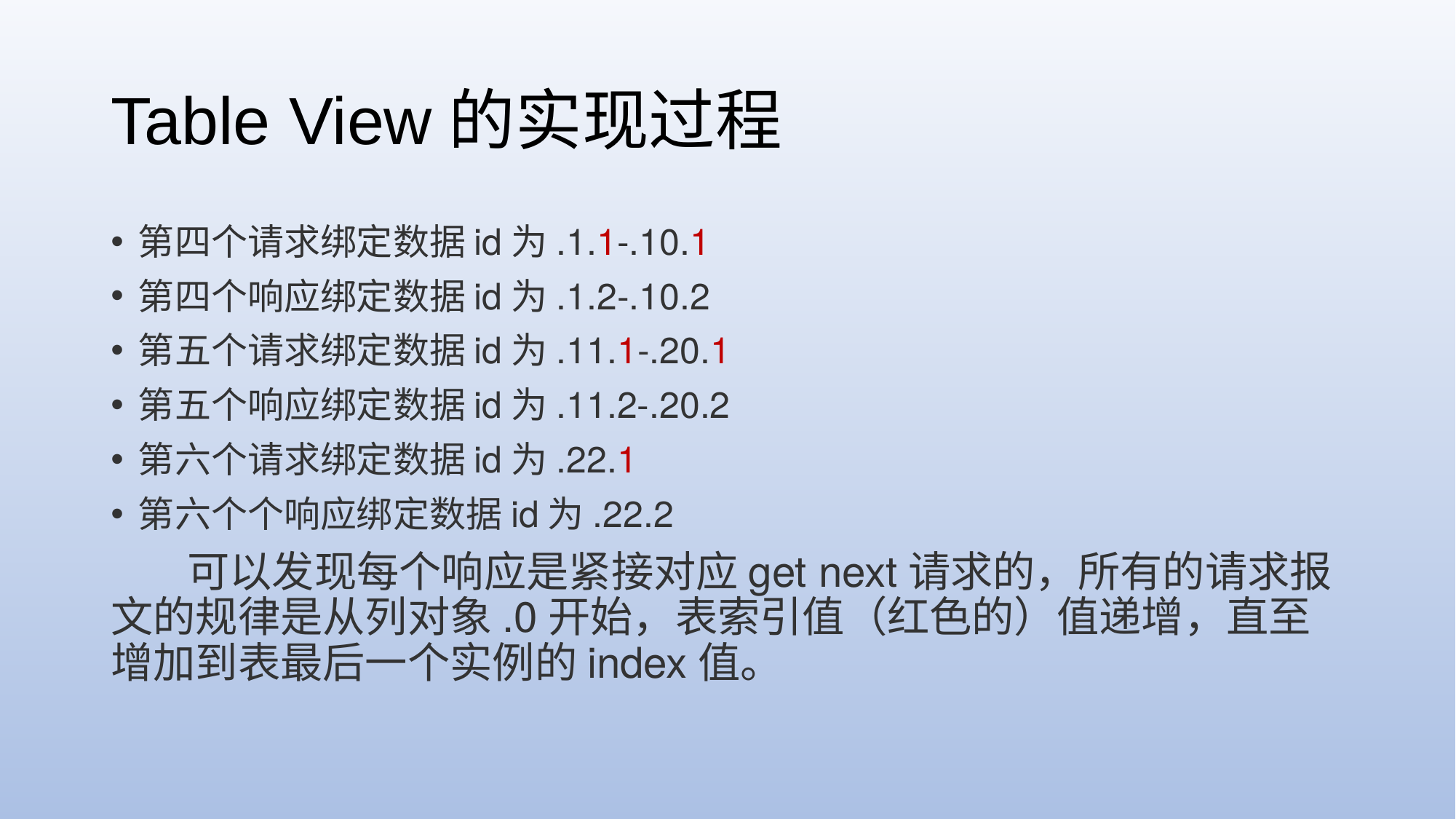

# Table View的实现过程
第四个请求绑定数据id为.1.1-.10.1
第四个响应绑定数据id为.1.2-.10.2
第五个请求绑定数据id为.11.1-.20.1
第五个响应绑定数据id为.11.2-.20.2
第六个请求绑定数据id为.22.1
第六个个响应绑定数据id为.22.2
       可以发现每个响应是紧接对应get next请求的，所有的请求报文的规律是从列对象.0开始，表索引值（红色的）值递增，直至增加到表最后一个实例的index值。